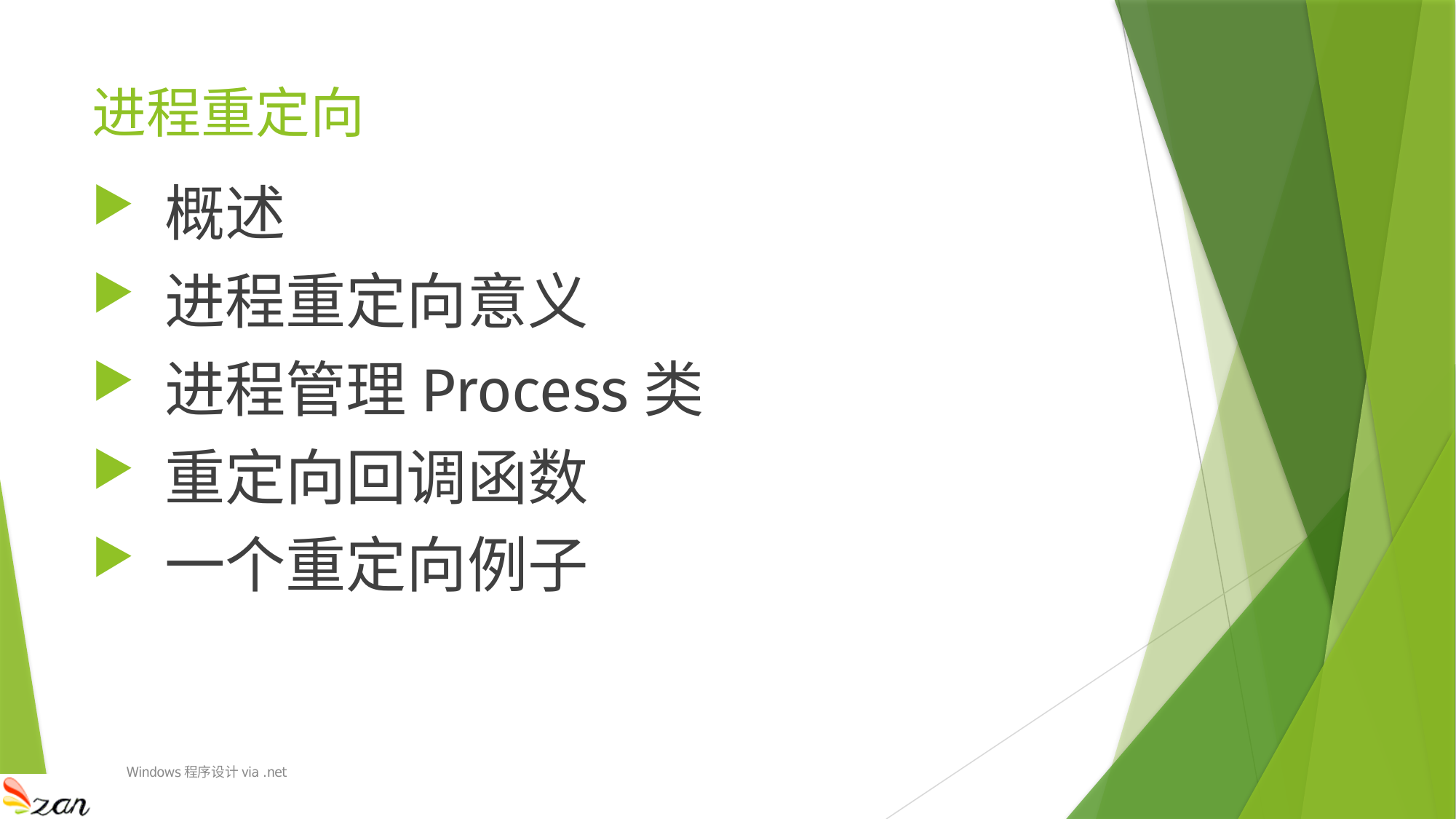

# 进程重定向
概述
进程重定向意义
进程管理Process类
重定向回调函数
一个重定向例子

Windows程序设计via .net